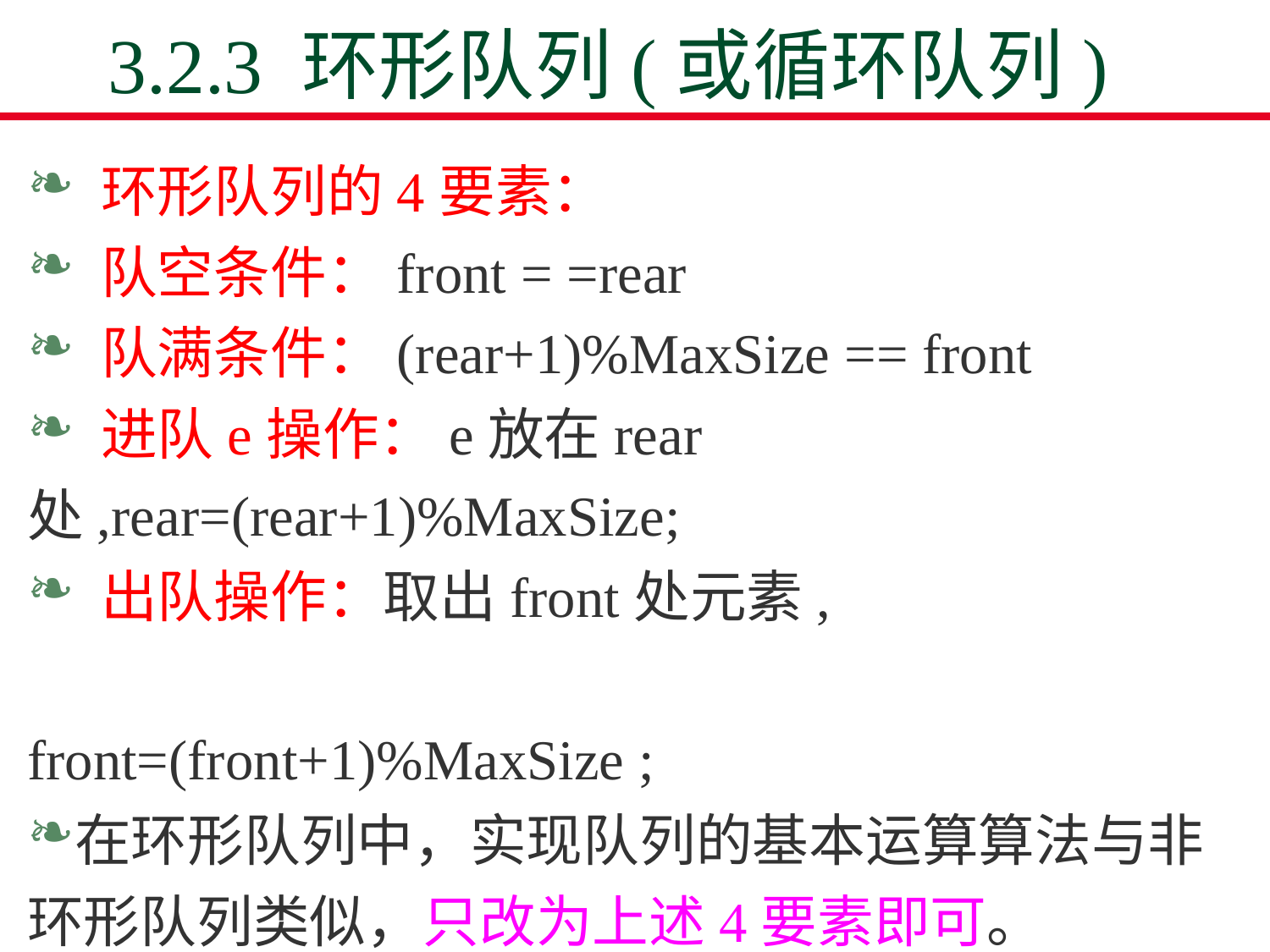

# 3.2.3 环形队列(或循环队列)
 环形队列的4要素：
 队空条件：front = =rear
 队满条件：(rear+1)%MaxSize == front
 进队e操作：e放在rear处,rear=(rear+1)%MaxSize;
 出队操作：取出front处元素, 				                    		front=(front+1)%MaxSize ;
在环形队列中，实现队列的基本运算算法与非环形队列类似，只改为上述4要素即可。